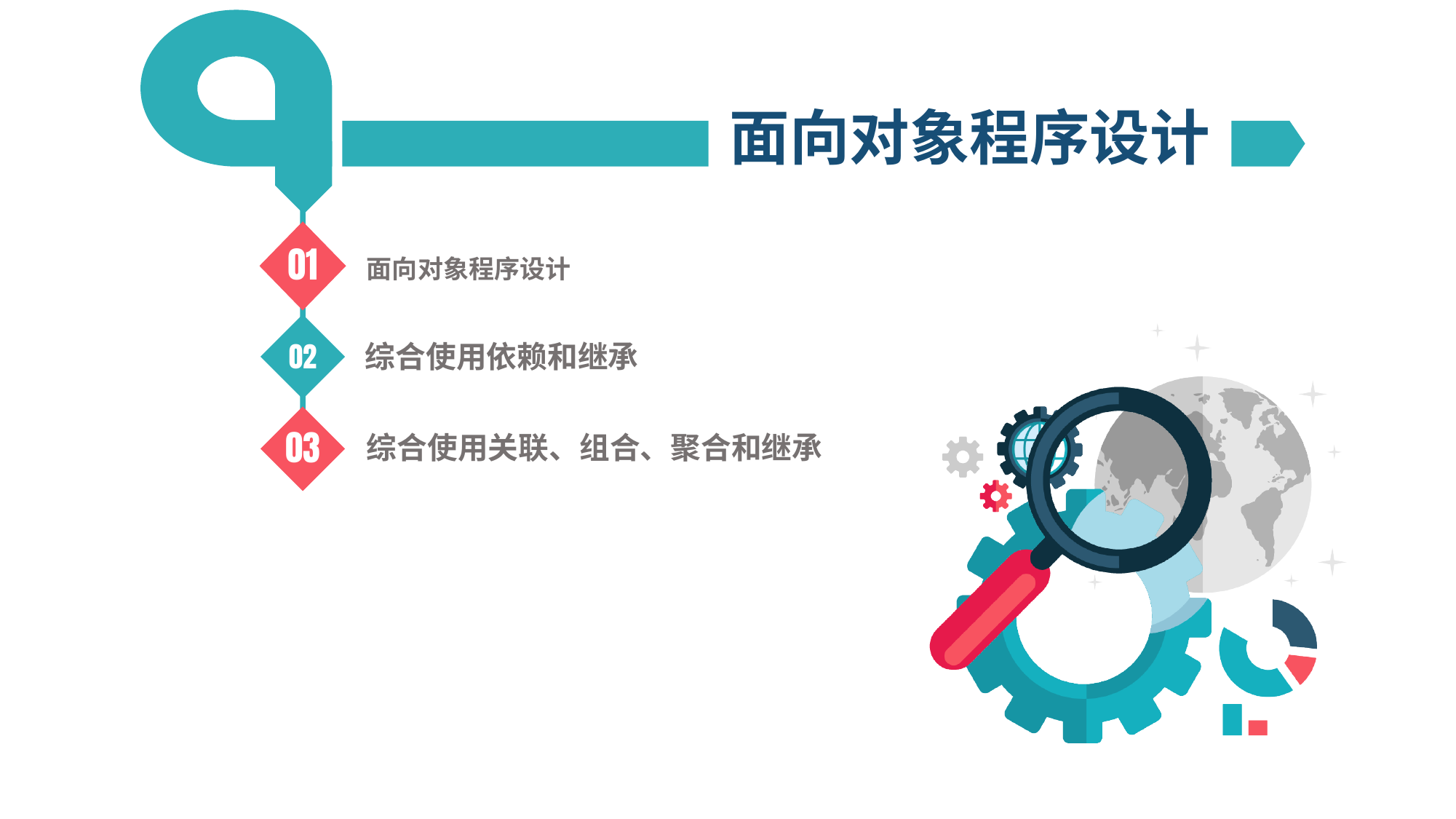

# 面向对象程序设计

01
面向对象程序设计
02
综合使用依赖和继承
03
综合使用关联、组合、聚合和继承